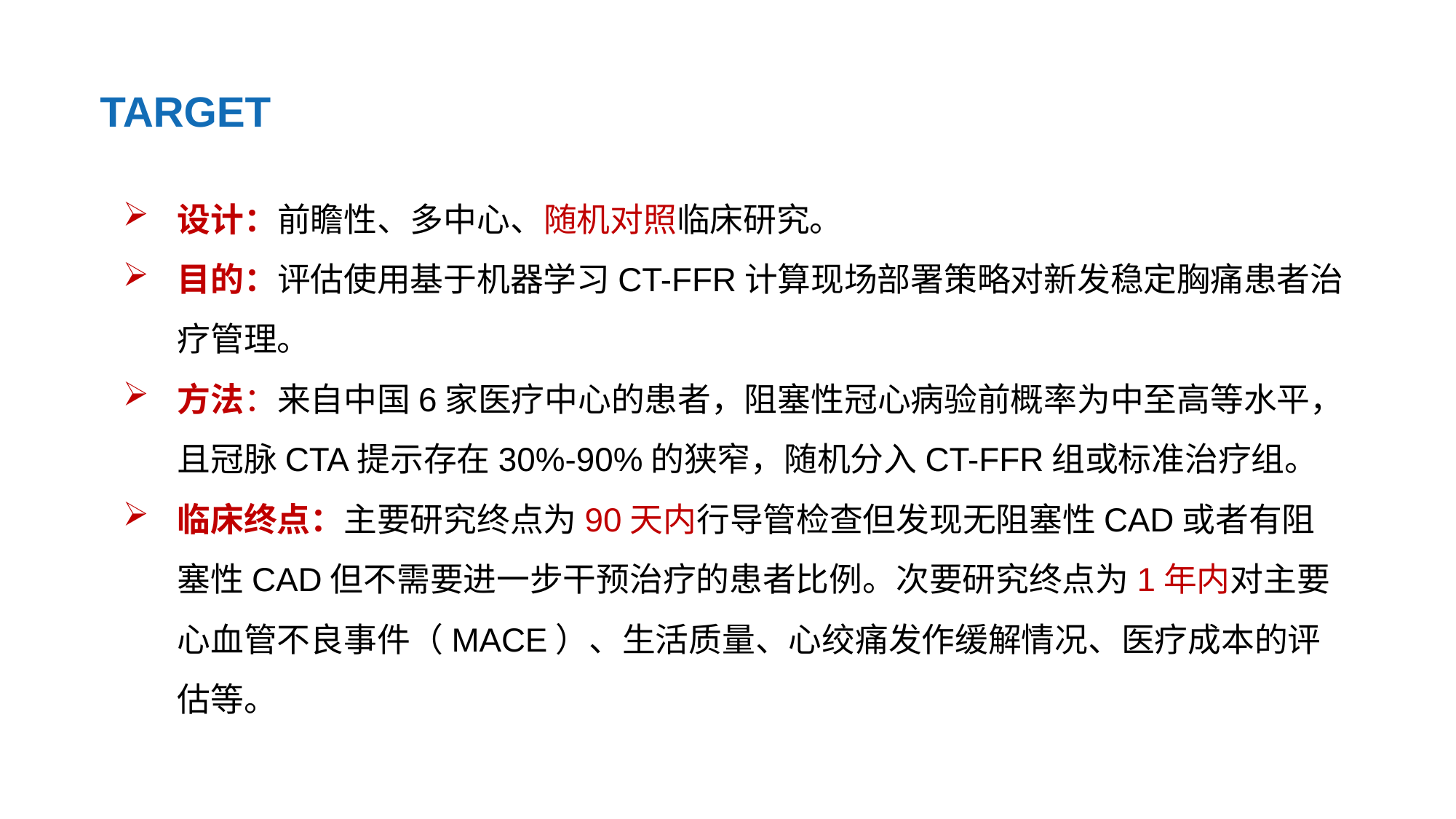

# TARGET
设计：前瞻性、多中心、随机对照临床研究。
目的：评估使用基于机器学习CT-FFR计算现场部署策略对新发稳定胸痛患者治疗管理。
方法：来自中国6家医疗中心的患者，阻塞性冠心病验前概率为中至高等水平，且冠脉CTA提示存在30%-90%的狭窄，随机分入CT-FFR组或标准治疗组。
临床终点：主要研究终点为90天内行导管检查但发现无阻塞性CAD或者有阻塞性CAD但不需要进一步干预治疗的患者比例。次要研究终点为1年内对主要心血管不良事件（MACE）、生活质量、心绞痛发作缓解情况、医疗成本的评估等。